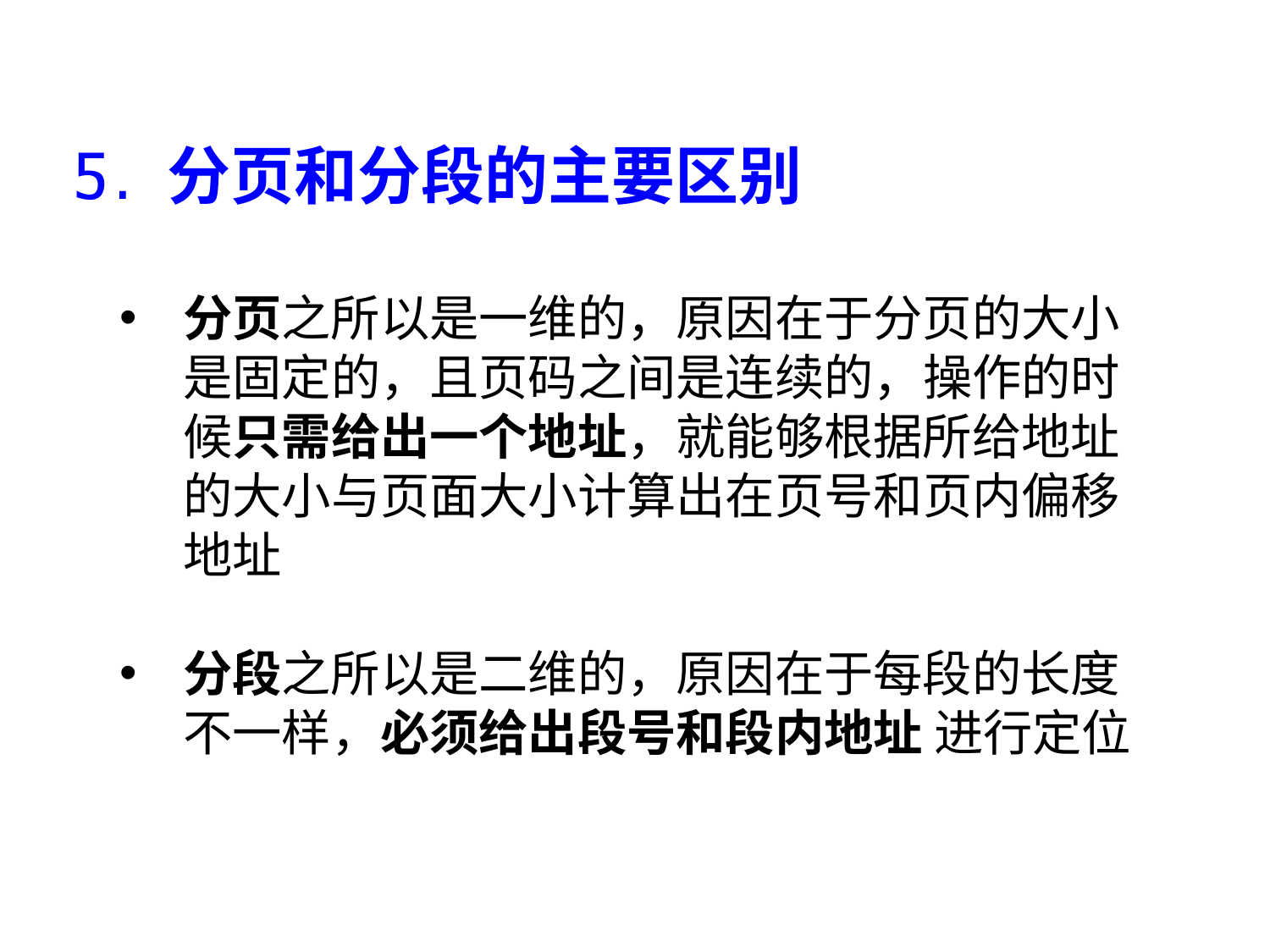

5. 分页和分段的主要区别
分页之所以是一维的，原因在于分页的大小是固定的，且页码之间是连续的，操作的时候只需给出一个地址，就能够根据所给地址的大小与页面大小计算出在页号和页内偏移地址

分段之所以是二维的，原因在于每段的长度不一样，必须给出段号和段内地址 进行定位